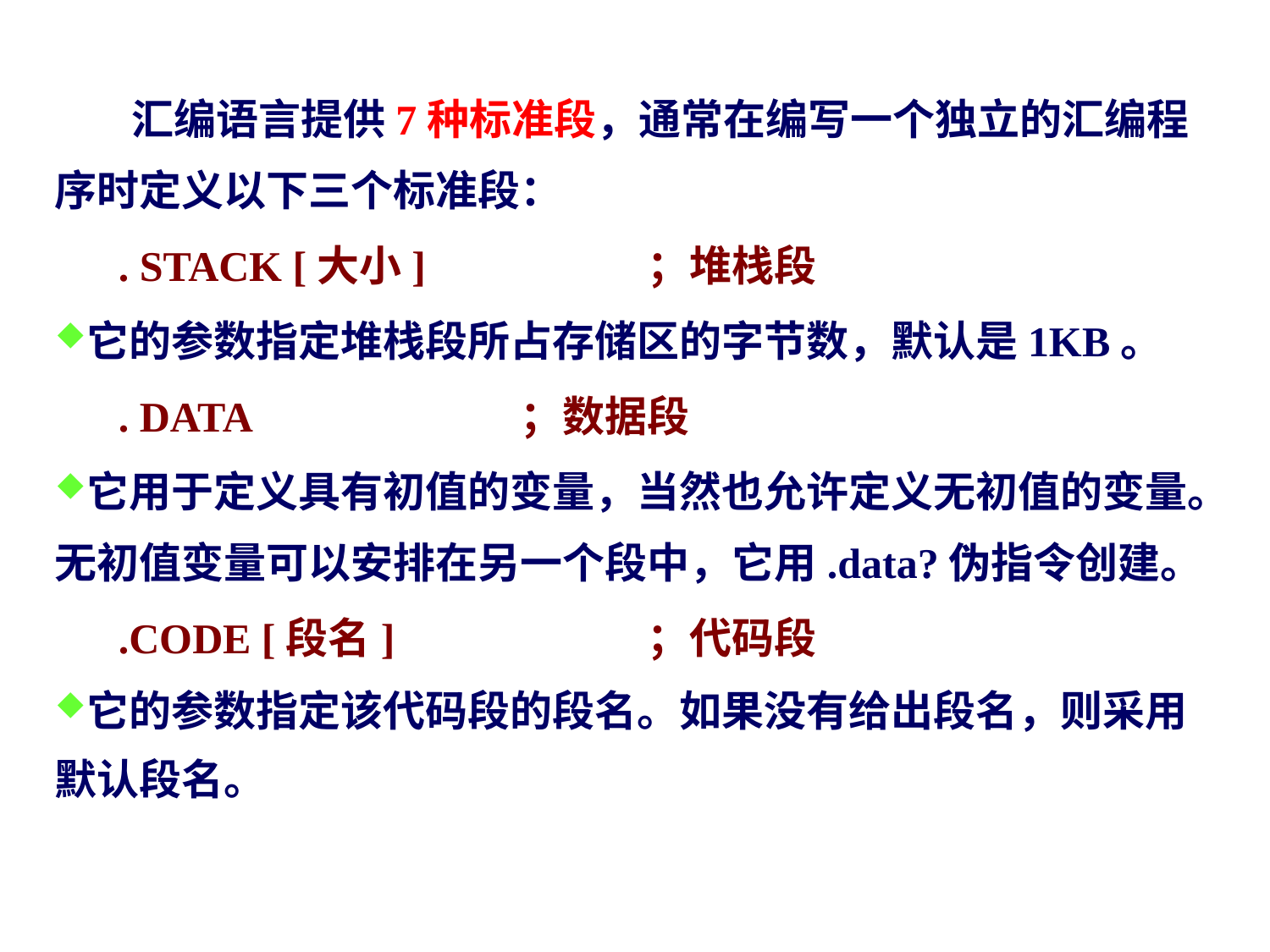

汇编语言提供7种标准段，通常在编写一个独立的汇编程序时定义以下三个标准段：
. STACK [大小]	             ；堆栈段
它的参数指定堆栈段所占存储区的字节数，默认是1KB。
. DATA         	             ；数据段
它用于定义具有初值的变量，当然也允许定义无初值的变量。无初值变量可以安排在另一个段中，它用.data?伪指令创建。
.CODE [段名]	             ；代码段
它的参数指定该代码段的段名。如果没有给出段名，则采用默认段名。